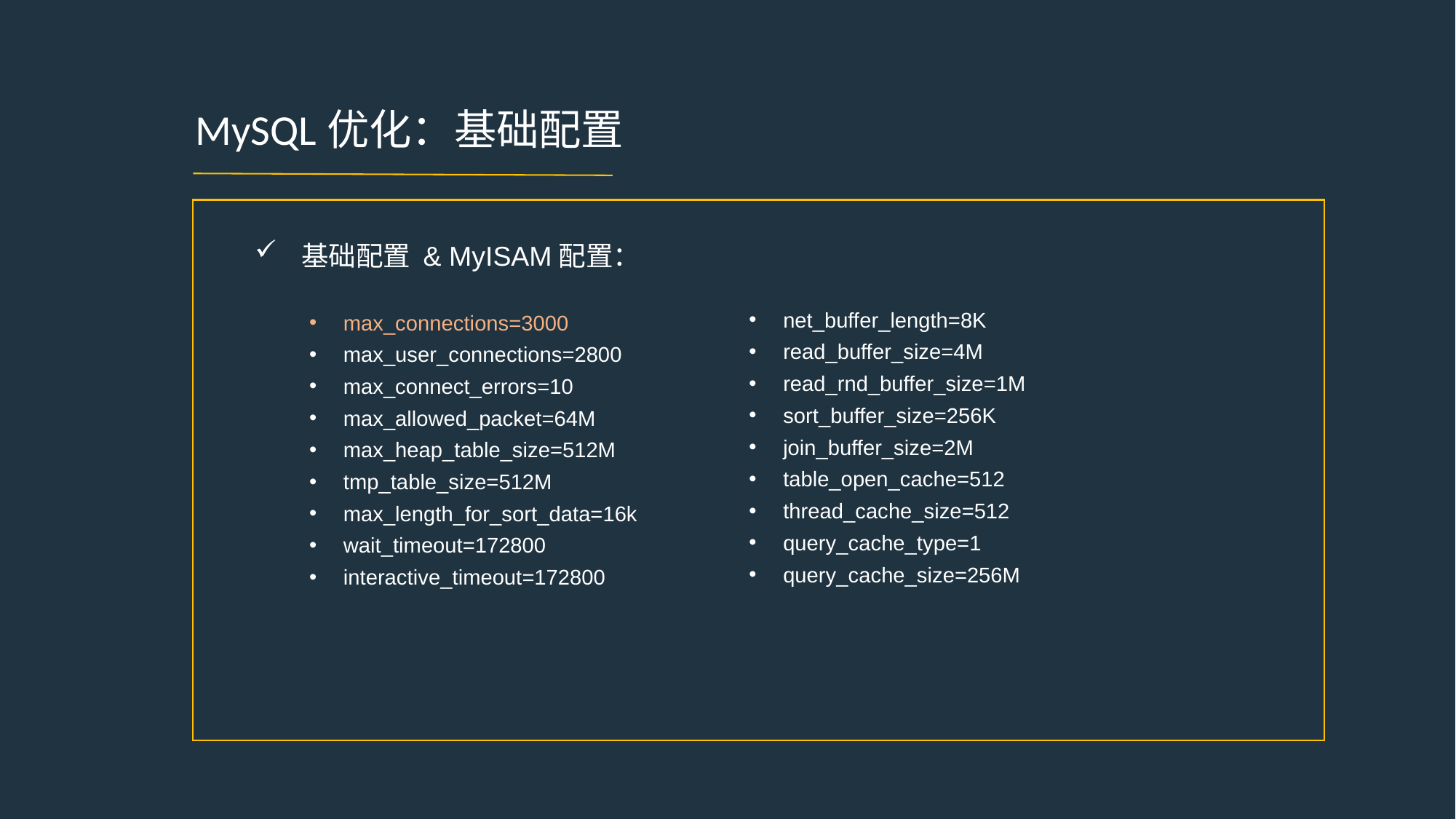

MySQL优化：基础配置

 基础配置 & MyISAM配置：

max_connections=3000
max_user_connections=2800
max_connect_errors=10
max_allowed_packet=64M
max_heap_table_size=512M
tmp_table_size=512M
max_length_for_sort_data=16k
wait_timeout=172800
interactive_timeout=172800

net_buffer_length=8K
read_buffer_size=4M
read_rnd_buffer_size=1M
sort_buffer_size=256K
join_buffer_size=2M
table_open_cache=512
thread_cache_size=512
query_cache_type=1
query_cache_size=256M